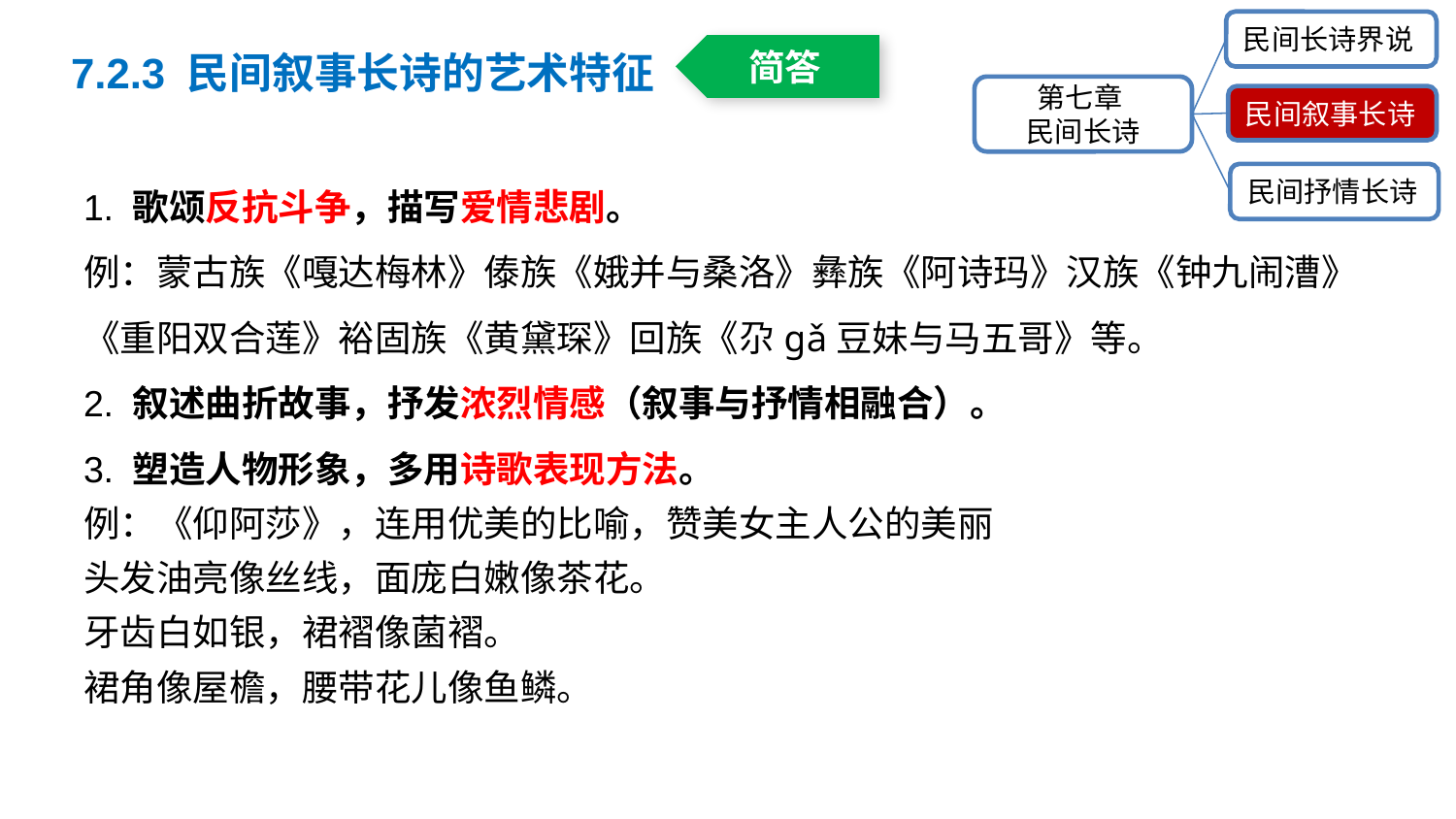

民间长诗界说
第七章
民间长诗
民间叙事长诗
民间抒情长诗
7.2.3 民间叙事长诗的艺术特征
简答
1. 歌颂反抗斗争，描写爱情悲剧。
例：蒙古族《嘎达梅林》傣族《娥并与桑洛》彝族《阿诗玛》汉族《钟九闹漕》《重阳双合莲》裕固族《黄黛琛》回族《尕gǎ豆妹与马五哥》等。
2. 叙述曲折故事，抒发浓烈情感（叙事与抒情相融合）。
3. 塑造人物形象，多用诗歌表现方法。
例：《仰阿莎》，连用优美的比喻，赞美女主人公的美丽
头发油亮像丝线，面庞白嫩像茶花。
牙齿白如银，裙褶像菌褶。
裙角像屋檐，腰带花儿像鱼鳞。